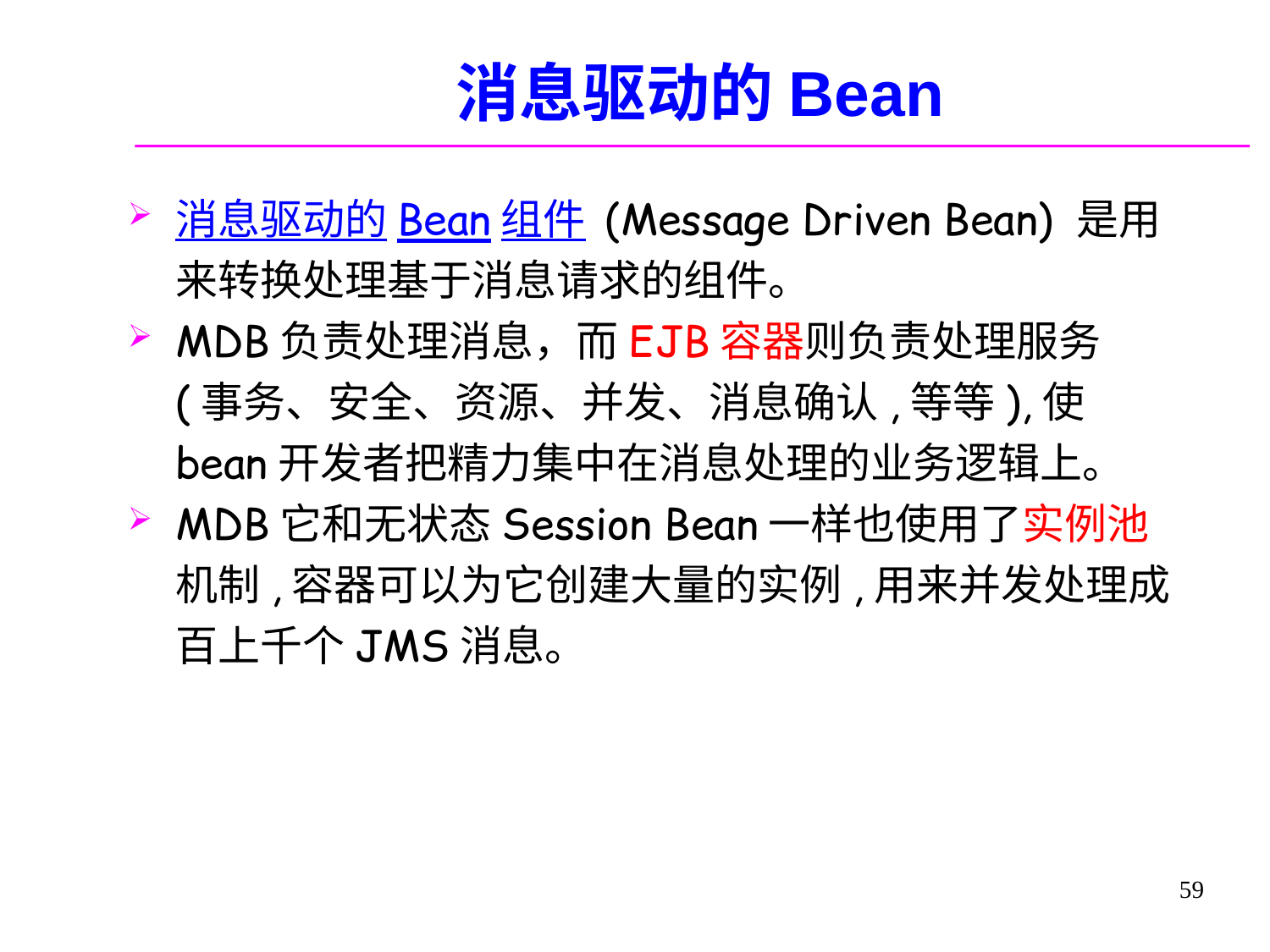

# 消息驱动的Bean
消息驱动的Bean组件 (Message Driven Bean) 是用来转换处理基于消息请求的组件。
MDB负责处理消息，而EJB容器则负责处理服务(事务、安全、资源、并发、消息确认,等等),使bean开发者把精力集中在消息处理的业务逻辑上。
MDB它和无状态Session Bean一样也使用了实例池机制,容器可以为它创建大量的实例,用来并发处理成百上千个JMS消息。
59